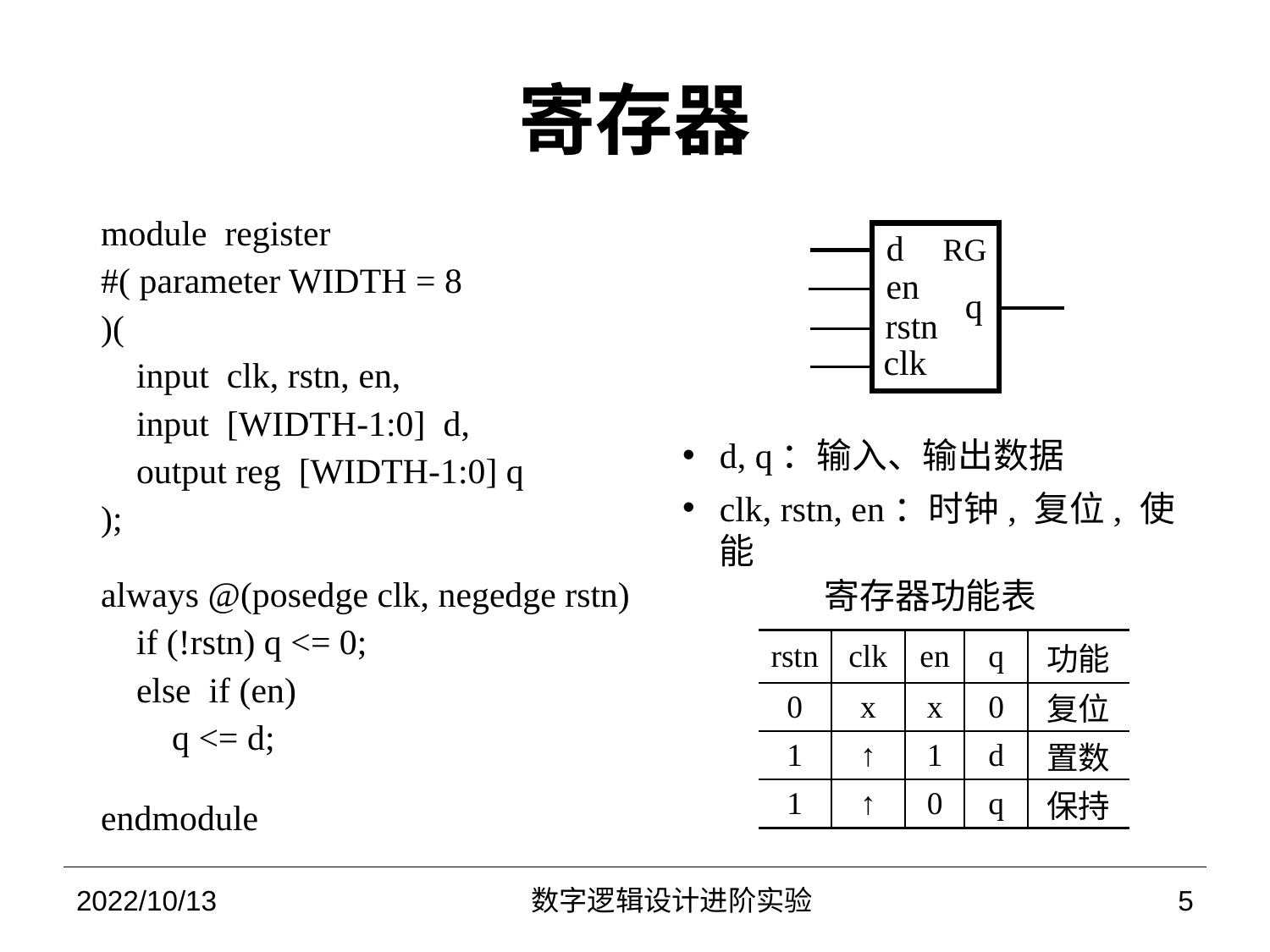

# 寄存器
module  register
#( parameter WIDTH = 8
)(
    input  clk, rstn, en,
    input  [WIDTH-1:0]  d,
    output reg  [WIDTH-1:0] q
);

always @(posedge clk, negedge rstn)
    if (!rstn) q <= 0;
    else  if (en)
        q <= d;

endmodule
RG
d
en
q
rstn
clk
d, q：输入、输出数据
clk, rstn, en：时钟, 复位, 使能
寄存器功能表
| rstn | clk | en | q | 功能 |
| --- | --- | --- | --- | --- |
| 0 | x | x | 0 | 复位 |
| 1 | ↑ | 1 | d | 置数 |
| 1 | ↑ | 0 | q | 保持 |
2022/10/13
数字逻辑设计进阶实验
5